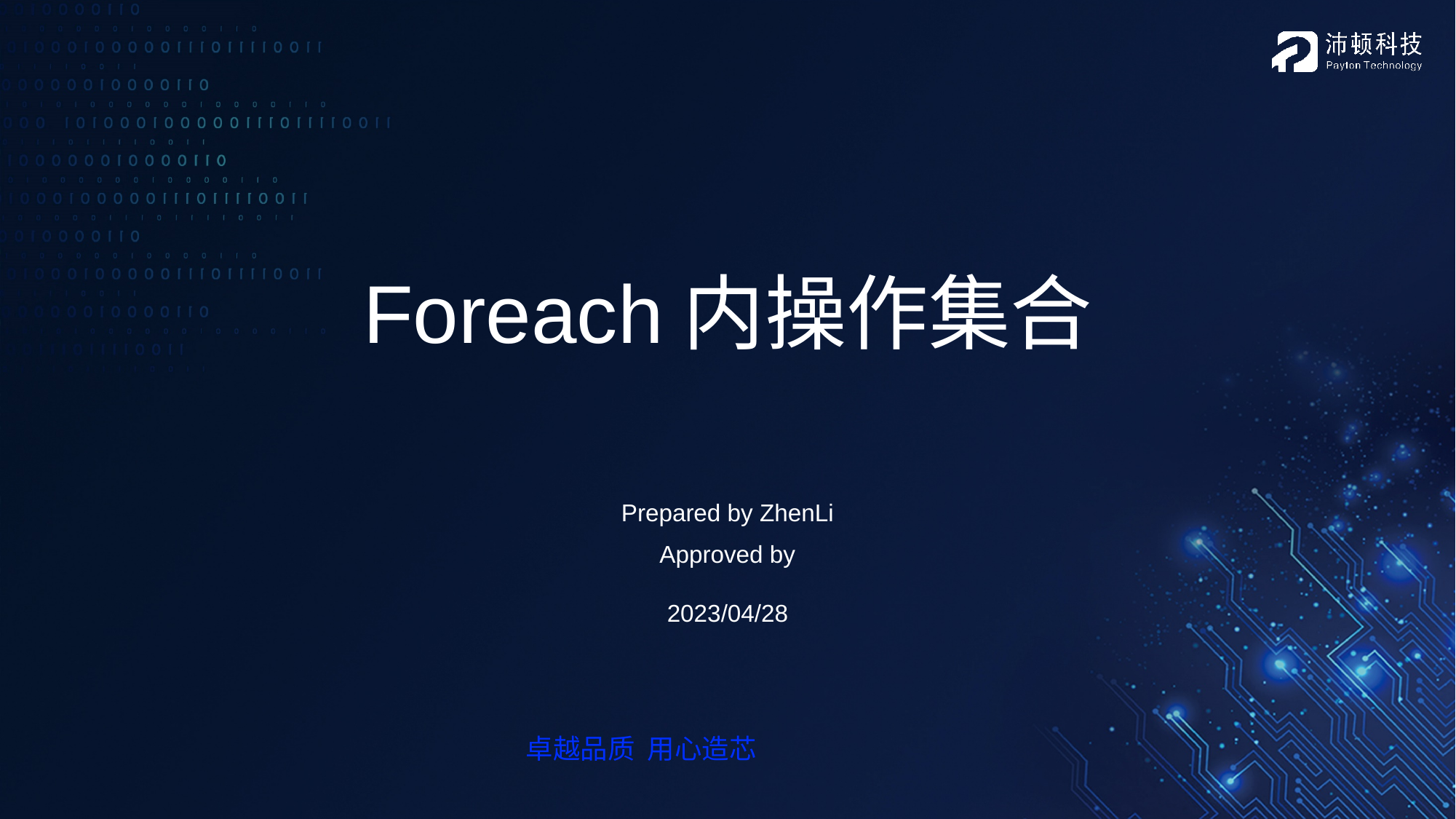

Foreach内操作集合
Prepared by ZhenLi
Approved by
2023/04/28